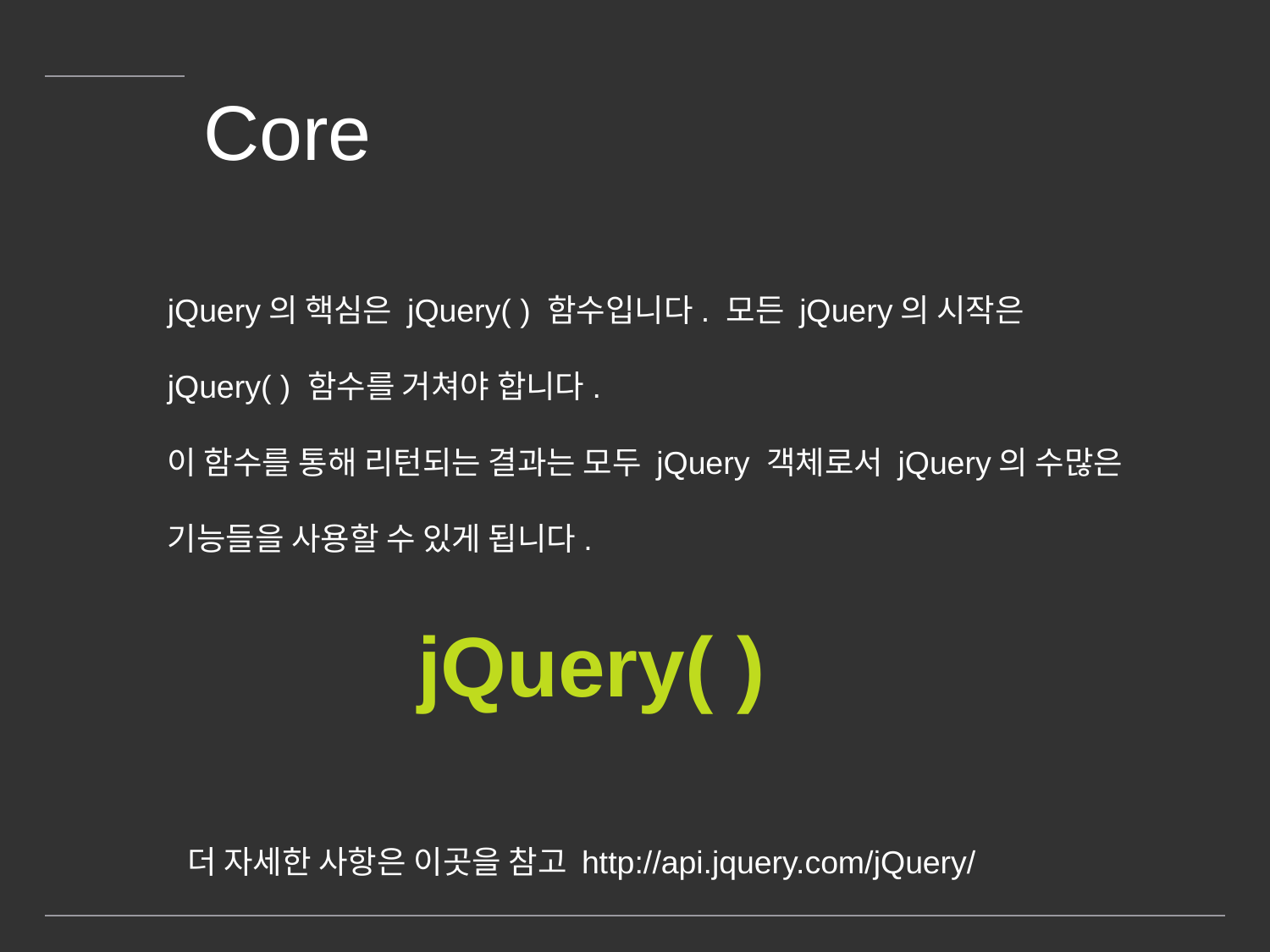

# Core
jQuery의 핵심은 jQuery( ) 함수입니다. 모든 jQuery의 시작은 jQuery( ) 함수를 거쳐야 합니다.
이 함수를 통해 리턴되는 결과는 모두 jQuery 객체로서 jQuery의 수많은 기능들을 사용할 수 있게 됩니다.
jQuery( )
더 자세한 사항은 이곳을 참고 http://api.jquery.com/jQuery/